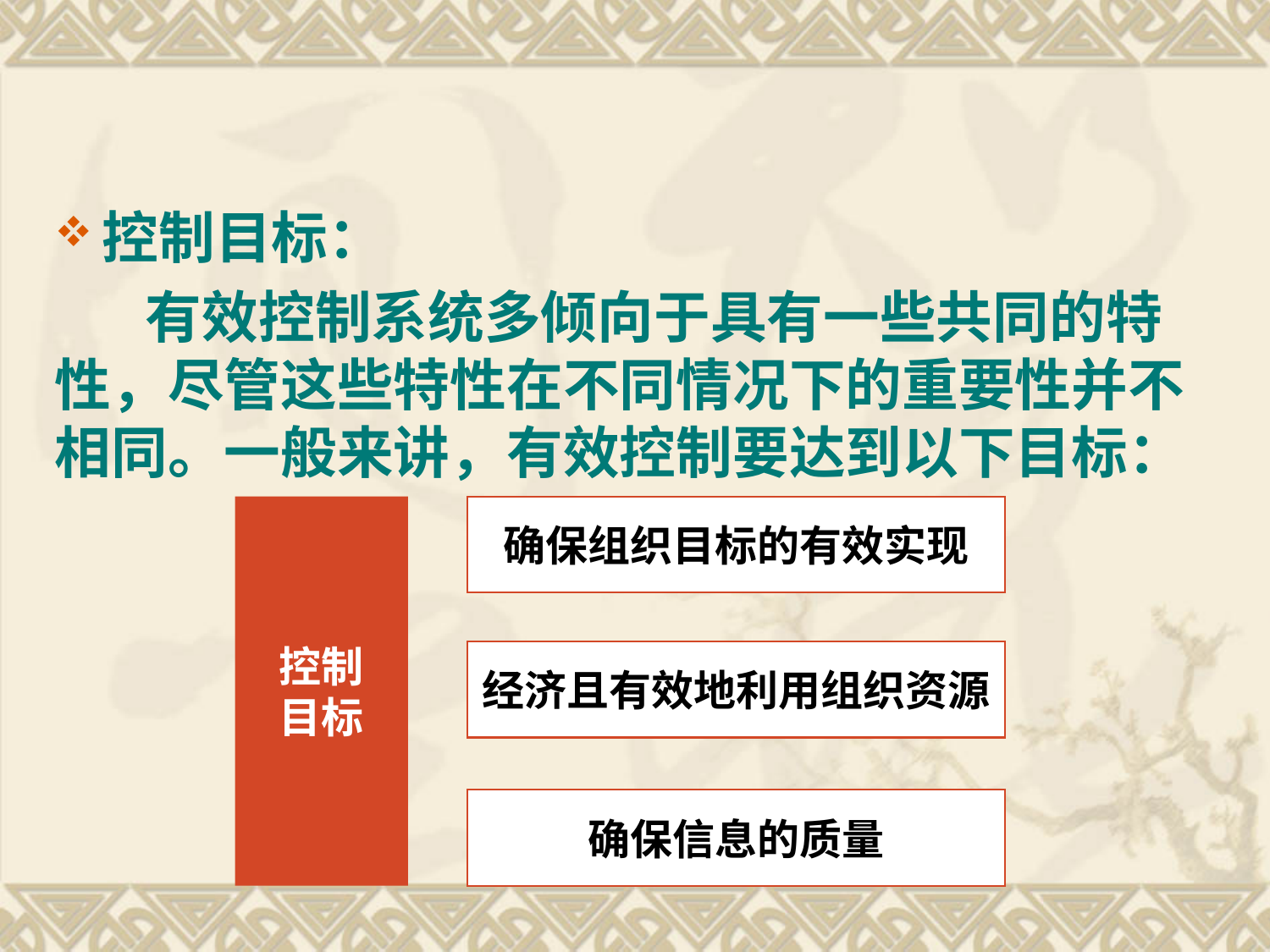

控制目标：
      有效控制系统多倾向于具有一些共同的特性，尽管这些特性在不同情况下的重要性并不相同。一般来讲，有效控制要达到以下目标：

控制
目标
确保组织目标的有效实现
经济且有效地利用组织资源
确保信息的质量